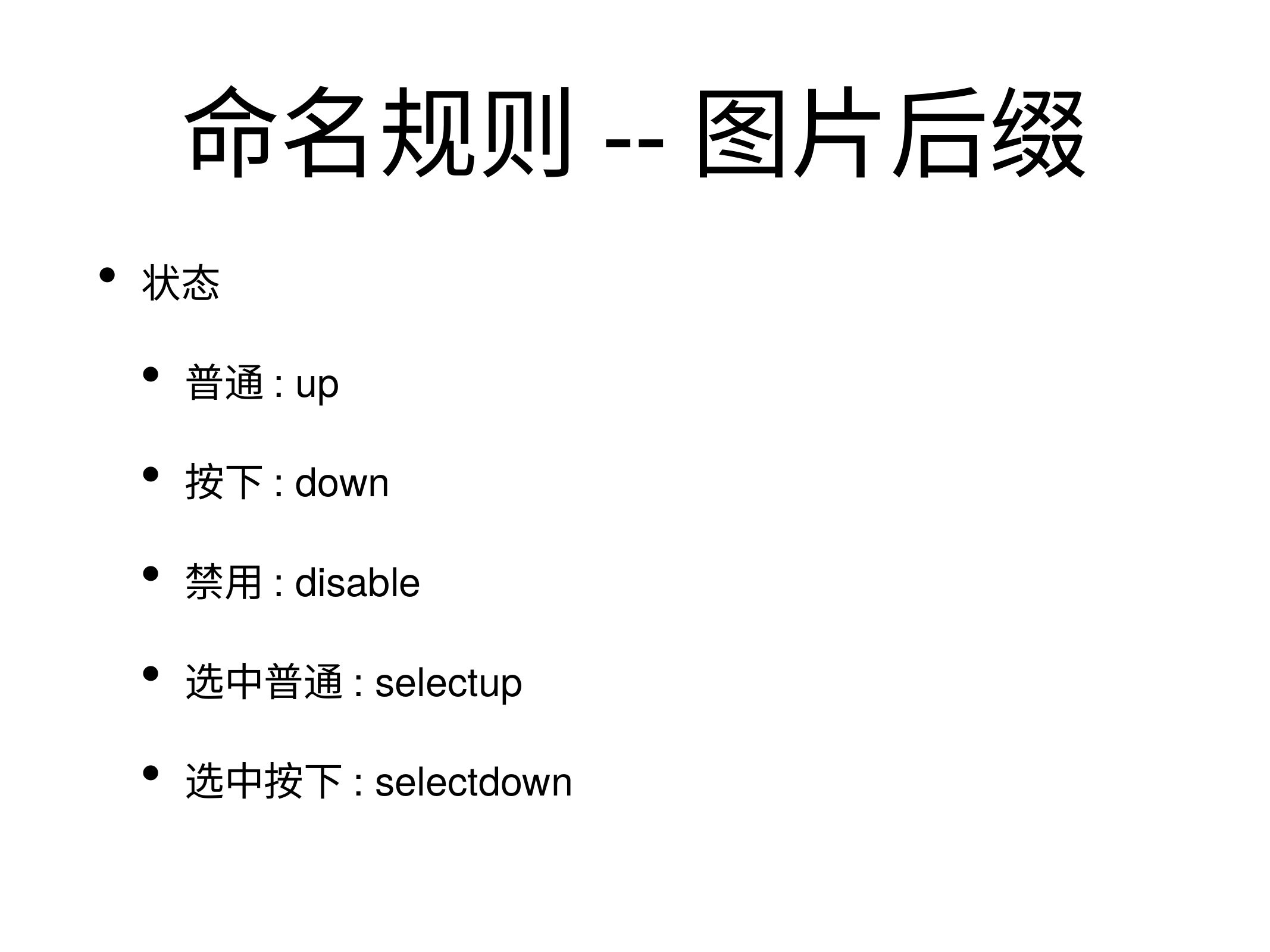

# 命名规则--图片后缀
状态
普通: up
按下: down
禁用: disable
选中普通: selectup
选中按下: selectdown